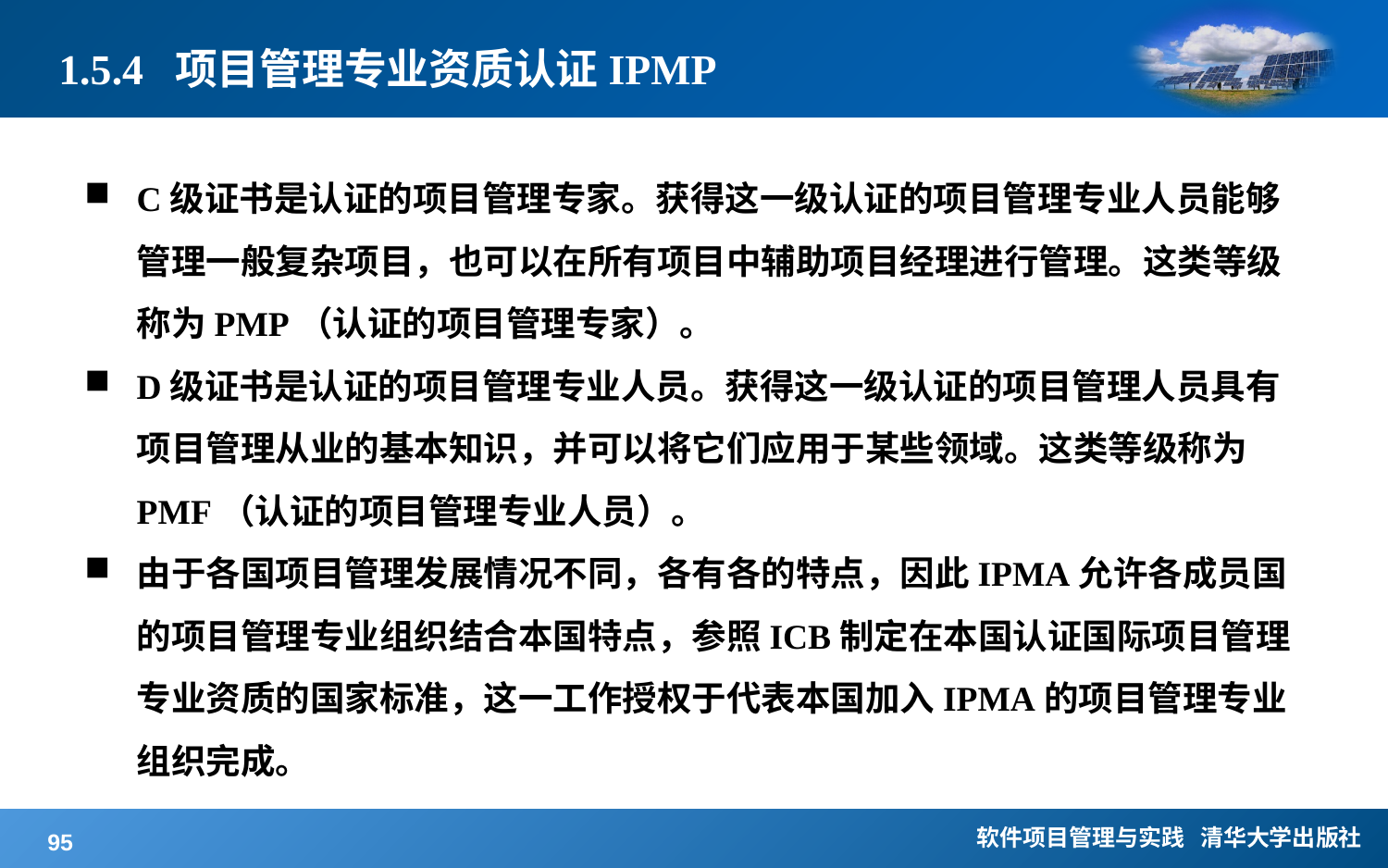

# 1.5.4  项目管理专业资质认证IPMP
C级证书是认证的项目管理专家。获得这一级认证的项目管理专业人员能够管理一般复杂项目，也可以在所有项目中辅助项目经理进行管理。这类等级称为PMP（认证的项目管理专家）。
D级证书是认证的项目管理专业人员。获得这一级认证的项目管理人员具有项目管理从业的基本知识，并可以将它们应用于某些领域。这类等级称为PMF（认证的项目管理专业人员）。
由于各国项目管理发展情况不同，各有各的特点，因此IPMA允许各成员国的项目管理专业组织结合本国特点，参照ICB制定在本国认证国际项目管理专业资质的国家标准，这一工作授权于代表本国加入IPMA的项目管理专业组织完成。